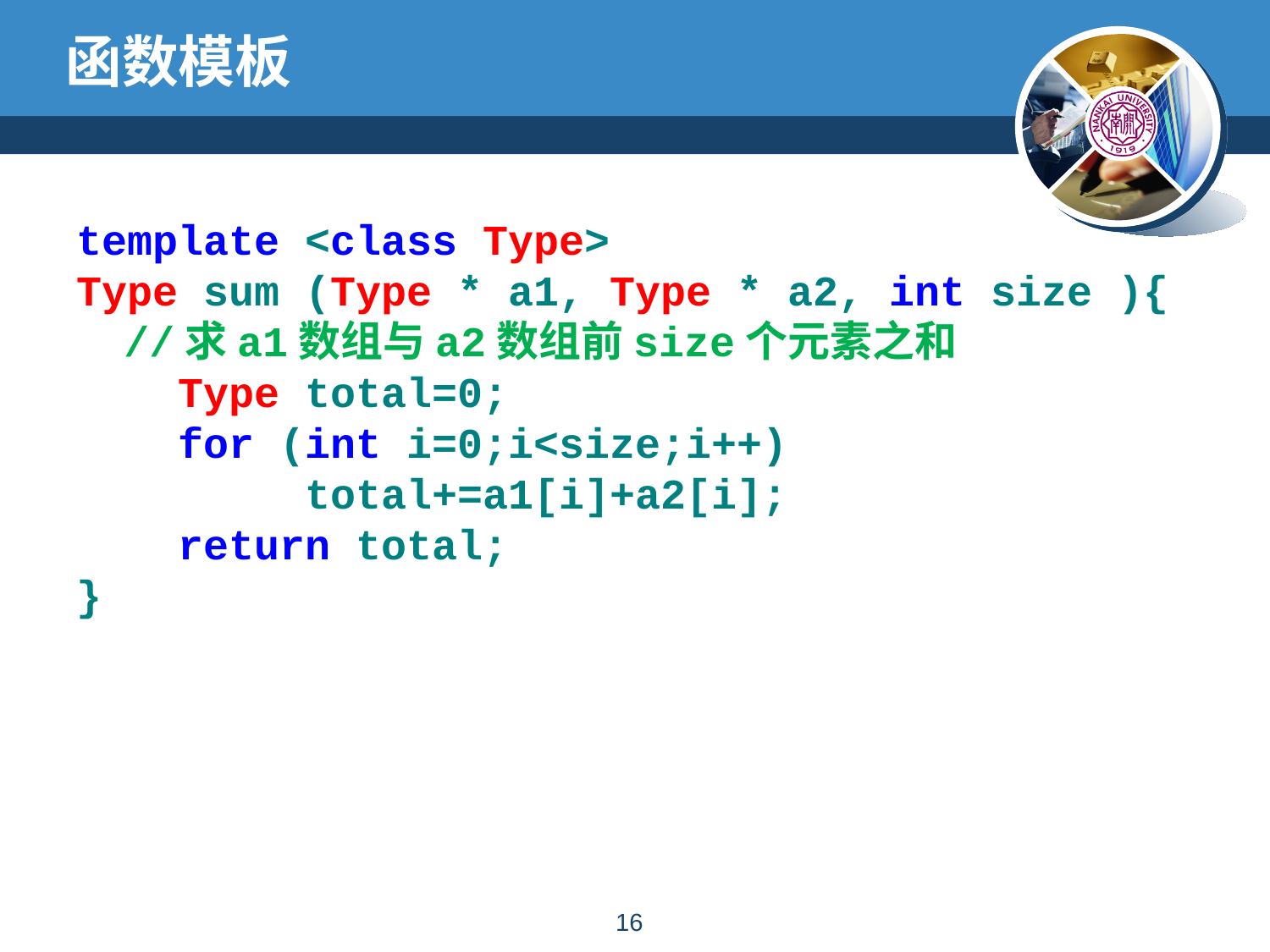

# 函数模板
template <class Type>
Type sum (Type * a1, Type * a2, int size ){
	//求a1数组与a2数组前size个元素之和
    Type total=0;
    for (int i=0;i<size;i++)
         total+=a1[i]+a2[i];
    return total;
}

16